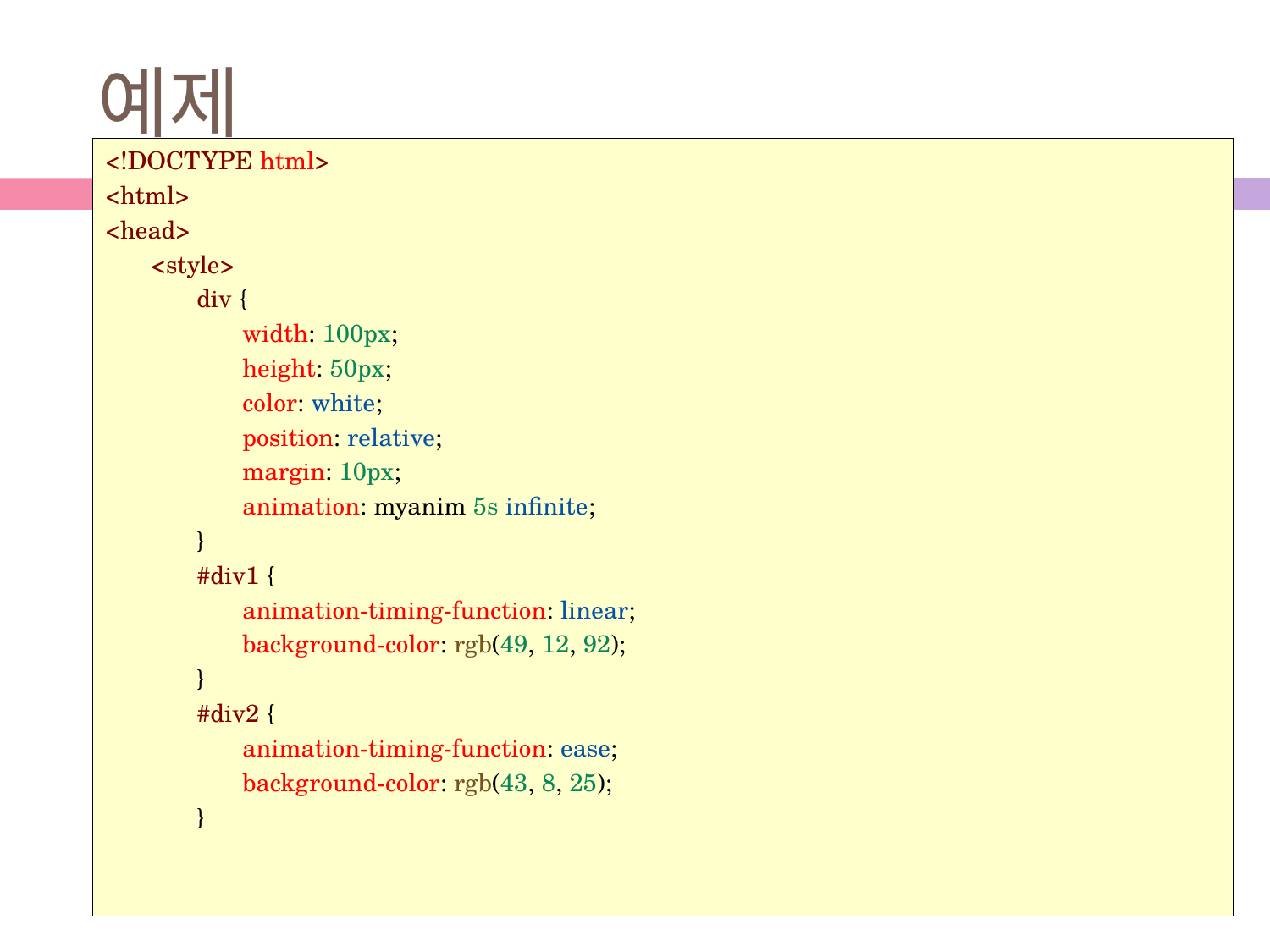

# 예제
<!DOCTYPE html>
<html>
<head>
      <style>
            div {
                  width: 100px;
                  height: 50px;
                  color: white;
                  position: relative;
                  margin: 10px;
                  animation: myanim 5s infinite;
            }
            #div1 {
                  animation-timing-function: linear;
                  background-color: rgb(49, 12, 92);
            }
            #div2 {
                  animation-timing-function: ease;
                  background-color: rgb(43, 8, 25);
            }